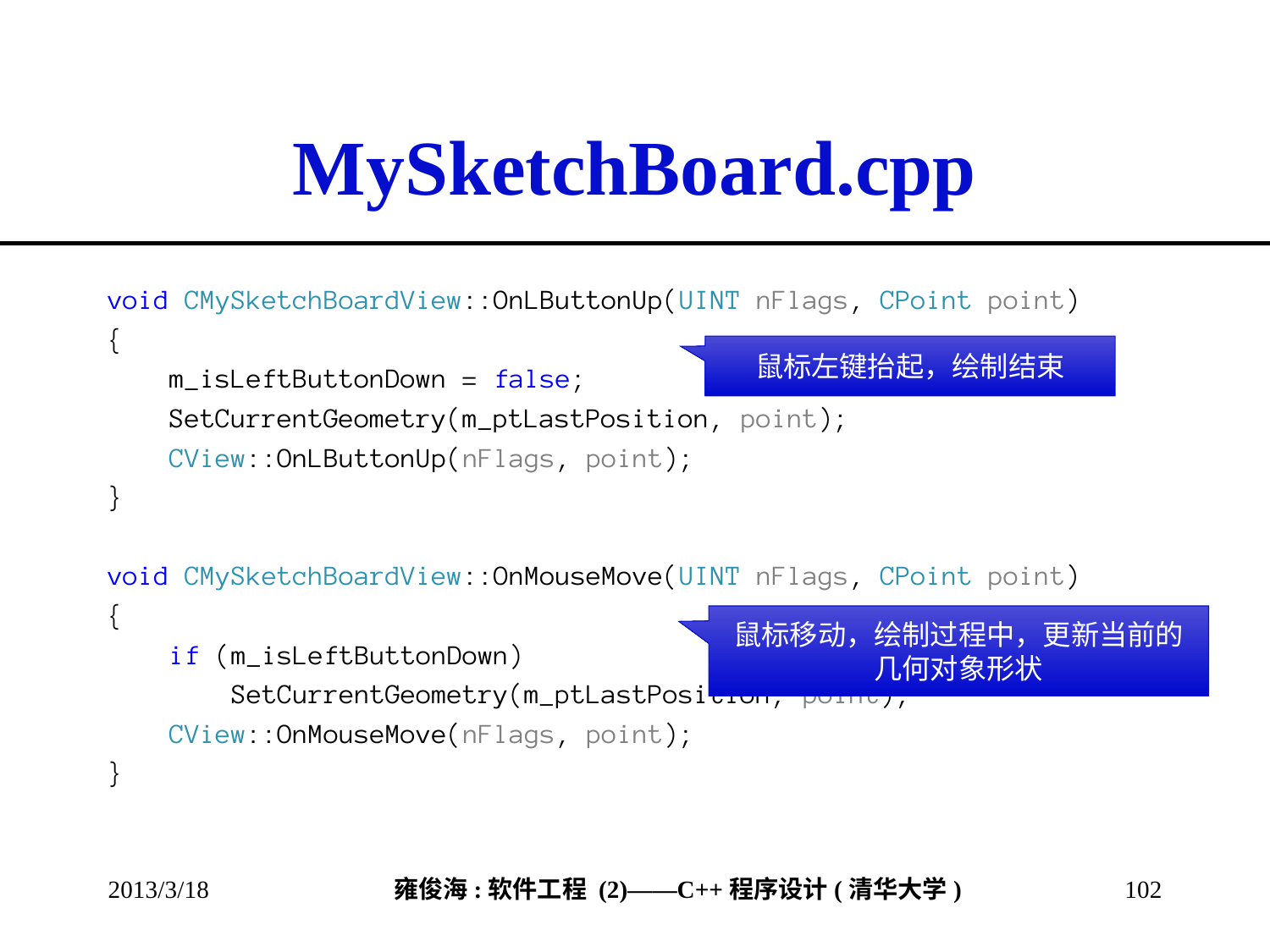

# MySketchBoard.cpp
void CMySketchBoardView::OnLButtonUp(UINT nFlags, CPoint point)
{
    m_isLeftButtonDown = false;
    SetCurrentGeometry(m_ptLastPosition, point);
    CView::OnLButtonUp(nFlags, point);
}

void CMySketchBoardView::OnMouseMove(UINT nFlags, CPoint point)
{
    if (m_isLeftButtonDown)
        SetCurrentGeometry(m_ptLastPosition, point);
    CView::OnMouseMove(nFlags, point);
}
鼠标左键抬起，绘制结束
鼠标移动，绘制过程中，更新当前的几何对象形状
2013/3/18
102